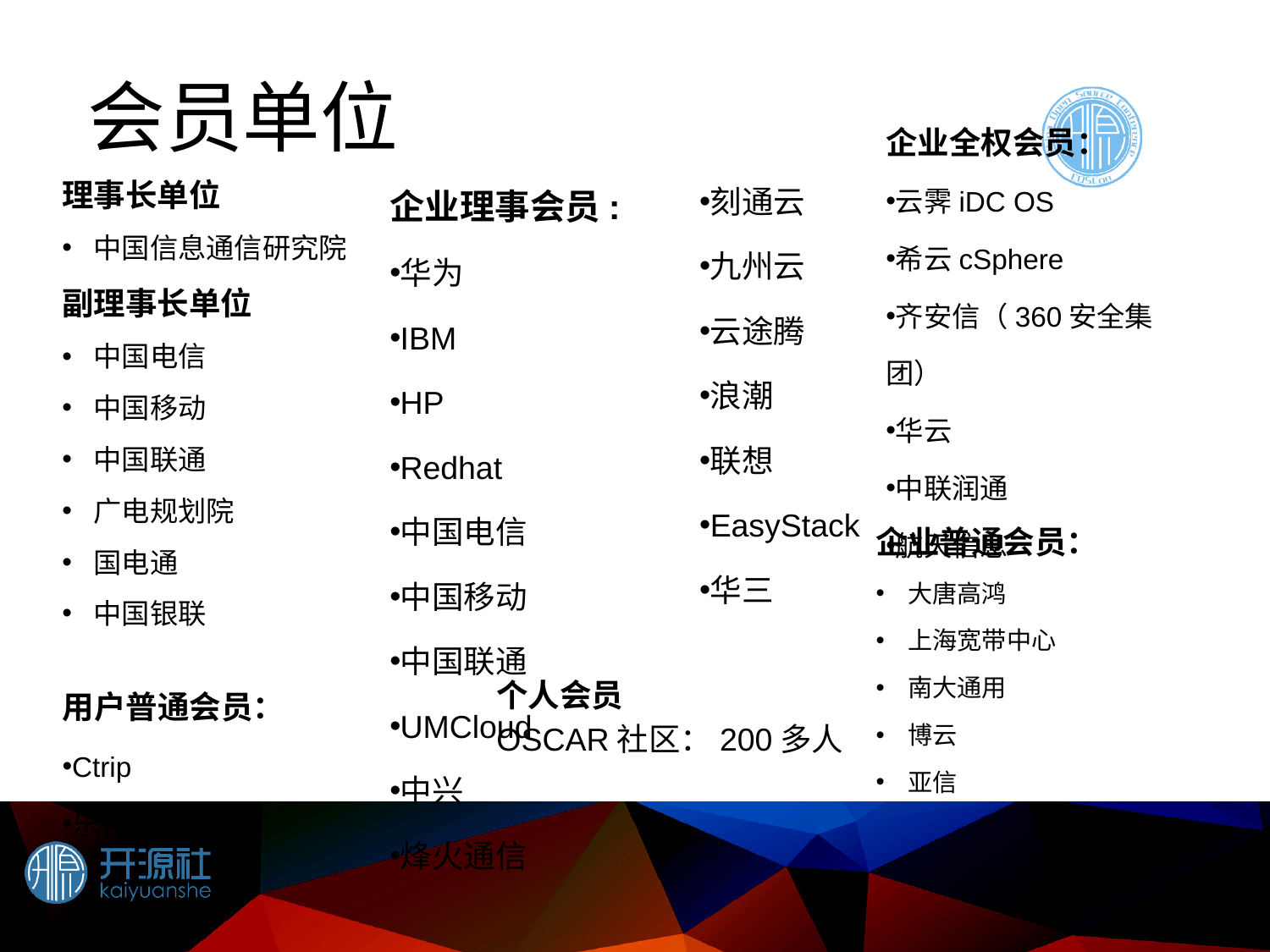

# 会员单位
企业全权会员：
云霁iDC OS
希云cSphere
齐安信（360安全集团）
华云
中联润通
航天信息

企业理事会员:
华为
IBM
HP
Redhat
中国电信
中国移动
中国联通
UMCloud
中兴
烽火通信
刻通云
九州云
云途腾
浪潮
联想
EasyStack
华三

理事长单位
中国信息通信研究院
副理事长单位
中国电信
中国移动
中国联通
广电规划院
国电通
中国银联
企业普通会员：
大唐高鸿
上海宽带中心
南大通用
博云
亚信
用户普通会员：
Ctrip
乐视云

个人会员
OSCAR社区：200多人